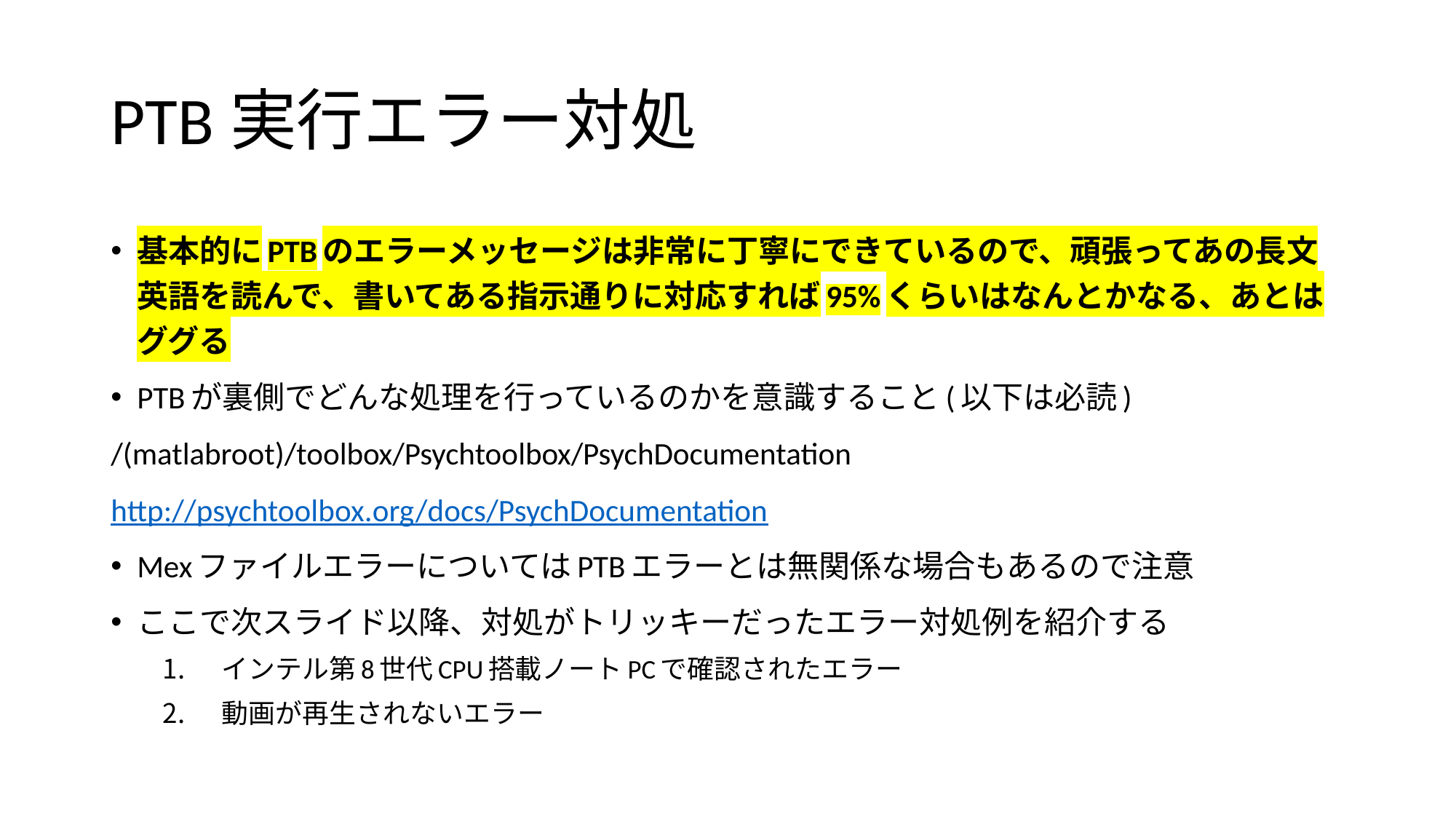

# PTB実行エラー対処
基本的にPTBのエラーメッセージは非常に丁寧にできているので、頑張ってあの長文英語を読んで、書いてある指示通りに対応すれば95%くらいはなんとかなる、あとはググる
PTBが裏側でどんな処理を行っているのかを意識すること(以下は必読)
/(matlabroot)/toolbox/Psychtoolbox/PsychDocumentation
http://psychtoolbox.org/docs/PsychDocumentation
MexファイルエラーについてはPTBエラーとは無関係な場合もあるので注意
ここで次スライド以降、対処がトリッキーだったエラー対処例を紹介する
インテル第8世代CPU搭載ノートPCで確認されたエラー
動画が再生されないエラー